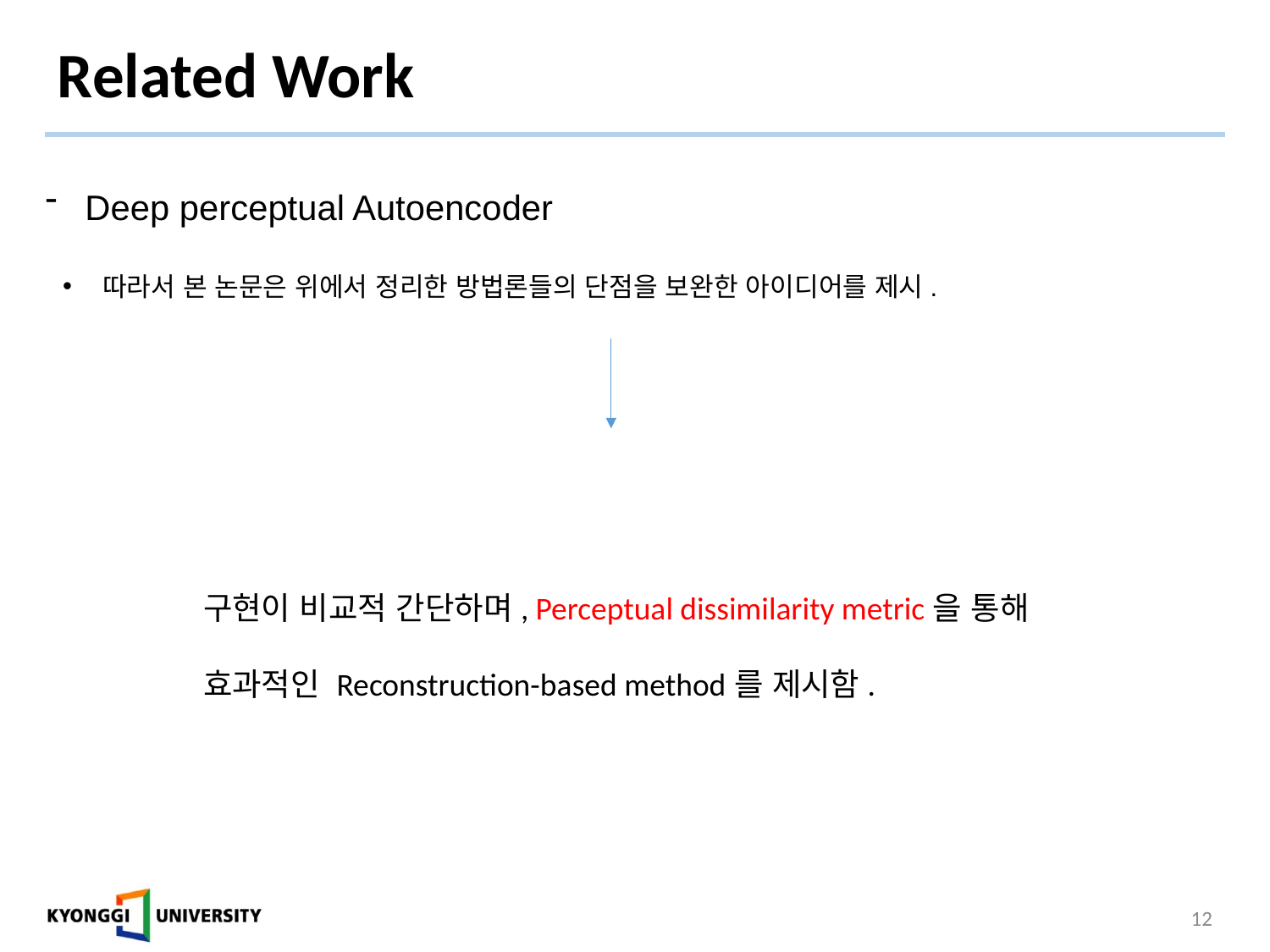

# Related Work
Deep perceptual Autoencoder

따라서 본 논문은 위에서 정리한 방법론들의 단점을 보완한 아이디어를 제시.
구현이 비교적 간단하며, Perceptual dissimilarity metric을 통해 효과적인 Reconstruction-based method를 제시함.
12